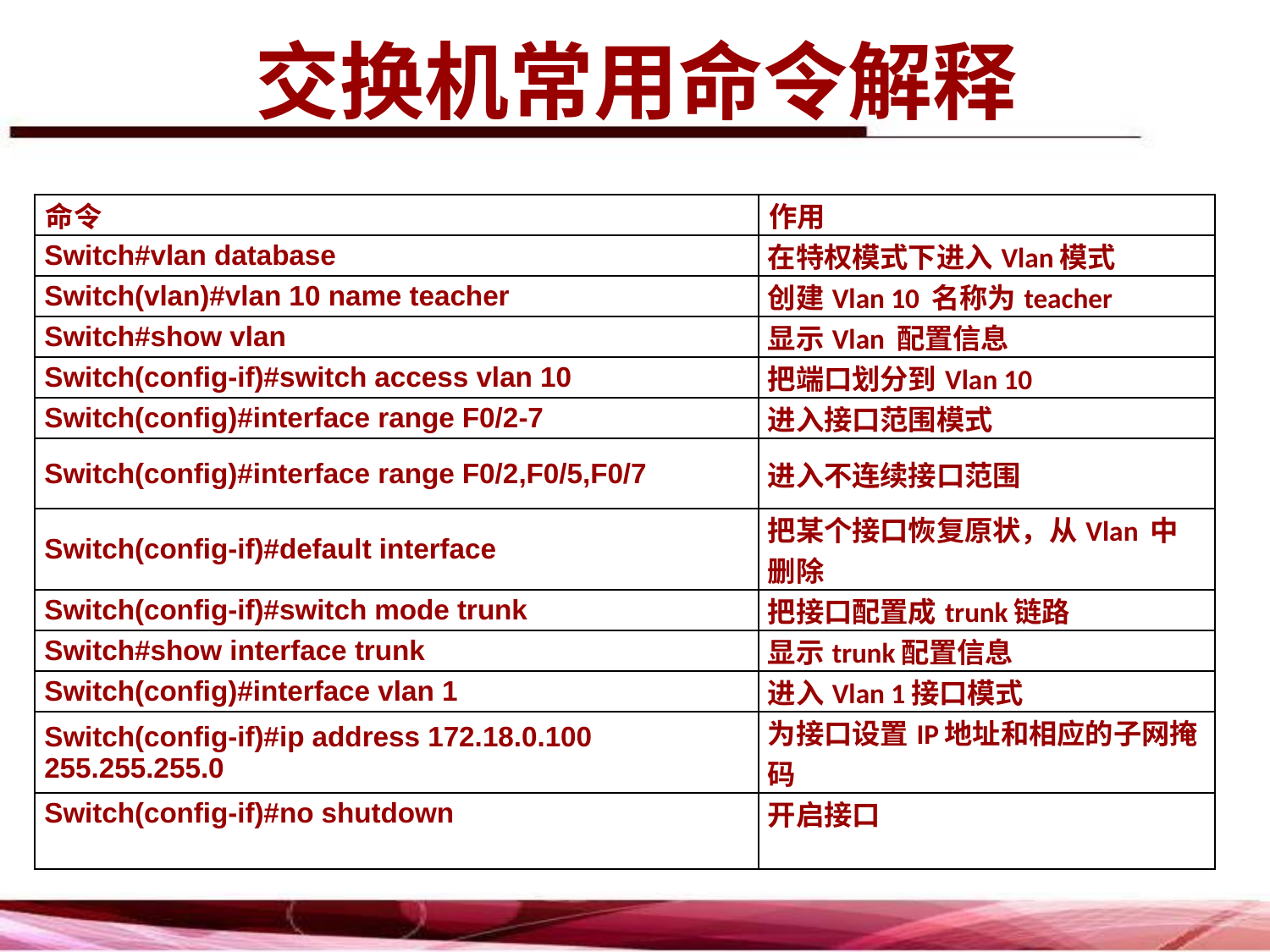

# 交换机常用命令解释
| 命令 | 作用 |
| --- | --- |
| Switch#vlan database | 在特权模式下进入Vlan模式 |
| Switch(vlan)#vlan 10 name teacher | 创建Vlan 10 名称为teacher |
| Switch#show vlan | 显示Vlan 配置信息 |
| Switch(config-if)#switch access vlan 10 | 把端口划分到Vlan 10 |
| Switch(config)#interface range F0/2-7 | 进入接口范围模式 |
| Switch(config)#interface range F0/2,F0/5,F0/7 | 进入不连续接口范围 |
| Switch(config-if)#default interface | 把某个接口恢复原状，从Vlan 中删除 |
| Switch(config-if)#switch mode trunk | 把接口配置成trunk链路 |
| Switch#show interface trunk | 显示trunk配置信息 |
| Switch(config)#interface vlan 1 | 进入Vlan 1接口模式 |
| Switch(config-if)#ip address 172.18.0.100 255.255.255.0 | 为接口设置IP地址和相应的子网掩码 |
| Switch(config-if)#no shutdown | 开启接口 |
|  |  |